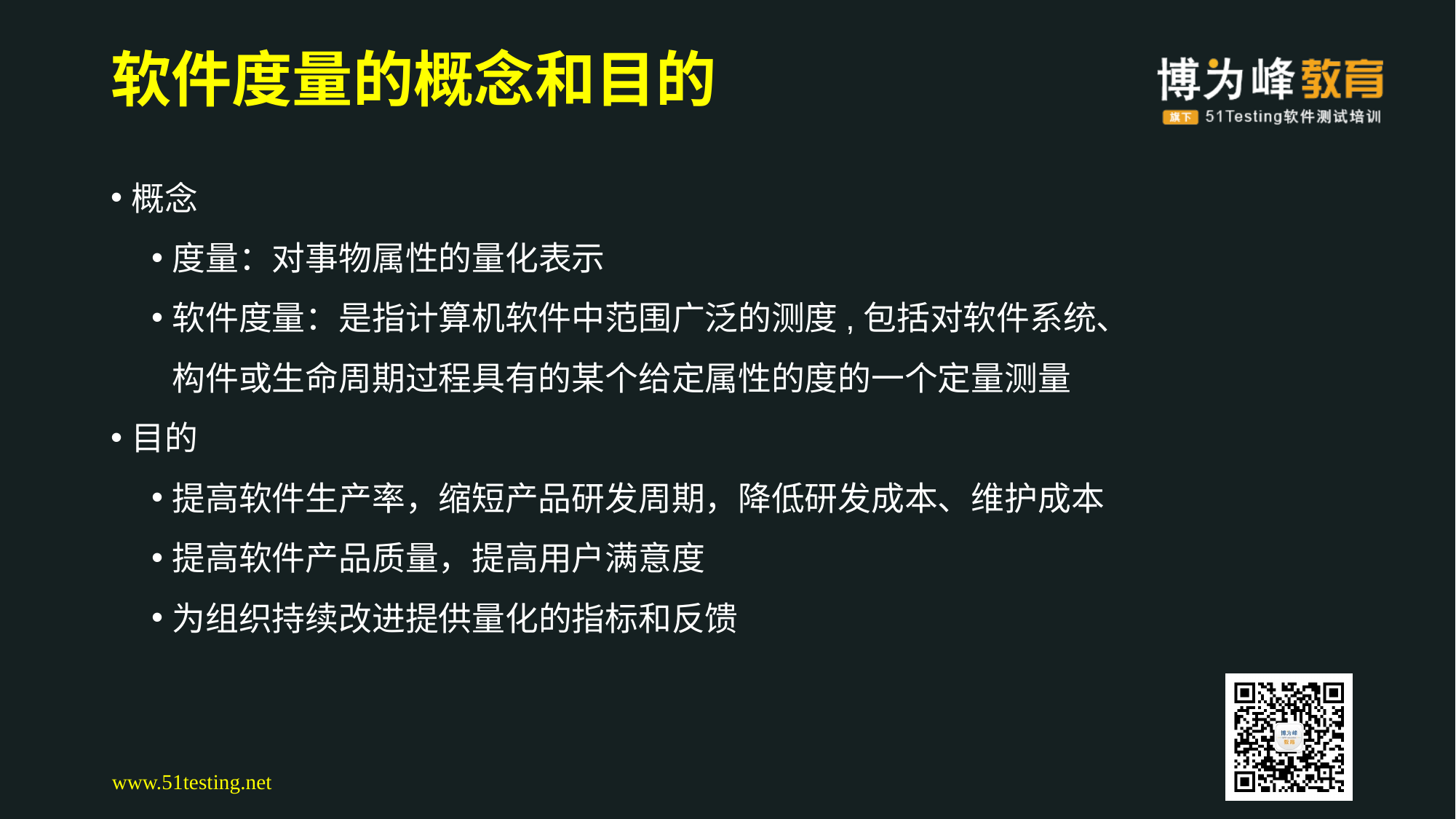

# 软件度量的概念和目的
概念
度量：对事物属性的量化表示
软件度量：是指计算机软件中范围广泛的测度,包括对软件系统、构件或生命周期过程具有的某个给定属性的度的一个定量测量
目的
提高软件生产率，缩短产品研发周期，降低研发成本、维护成本
提高软件产品质量，提高用户满意度
为组织持续改进提供量化的指标和反馈